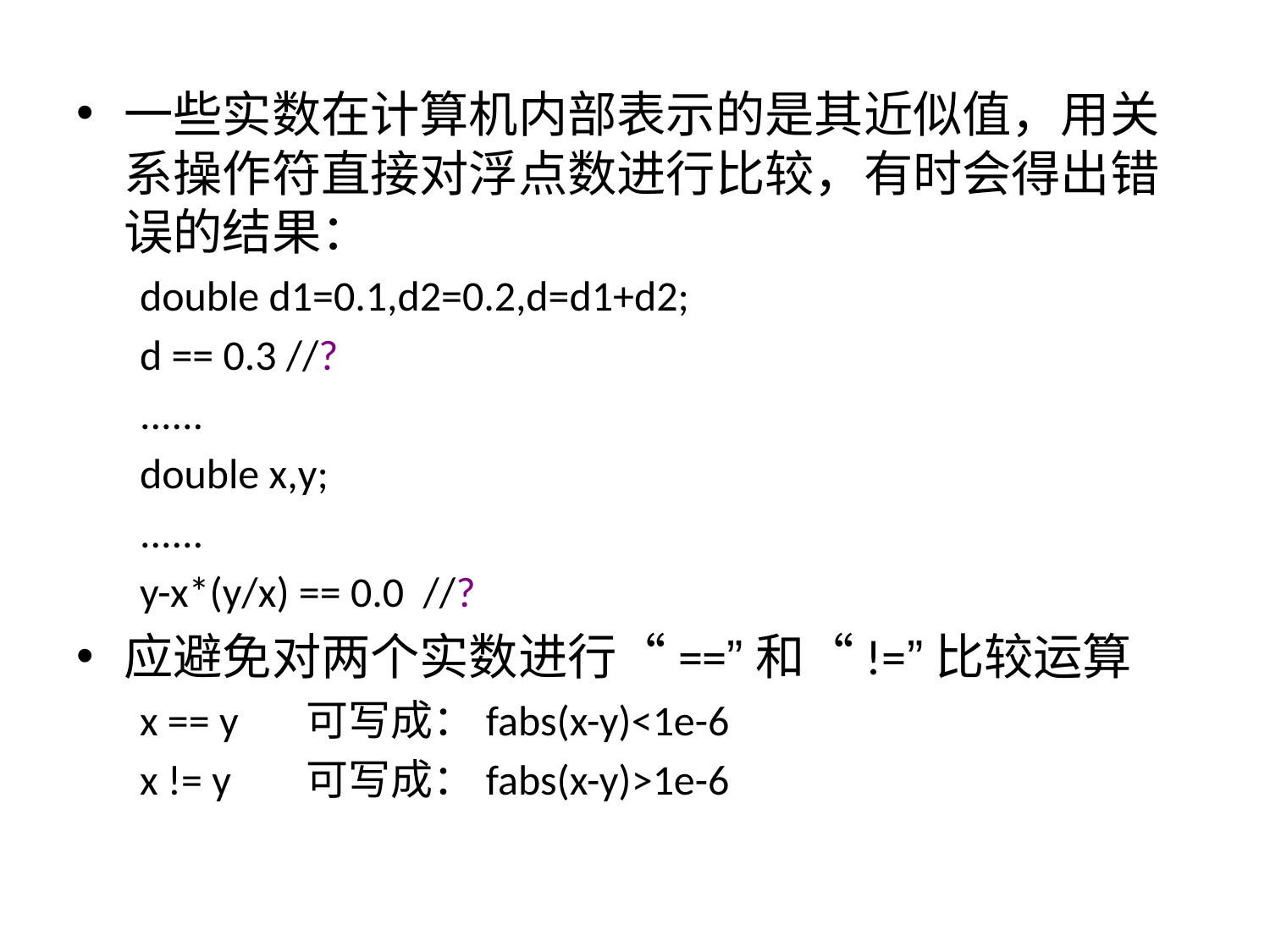

一些实数在计算机内部表示的是其近似值，用关系操作符直接对浮点数进行比较，有时会得出错误的结果：
double d1=0.1,d2=0.2,d=d1+d2;
d == 0.3 //?
......
double x,y;
......
y-x*(y/x) == 0.0  //?
应避免对两个实数进行“==”和“!=”比较运算
x == y	可写成：fabs(x-y)<1e-6
x != y	可写成：fabs(x-y)>1e-6